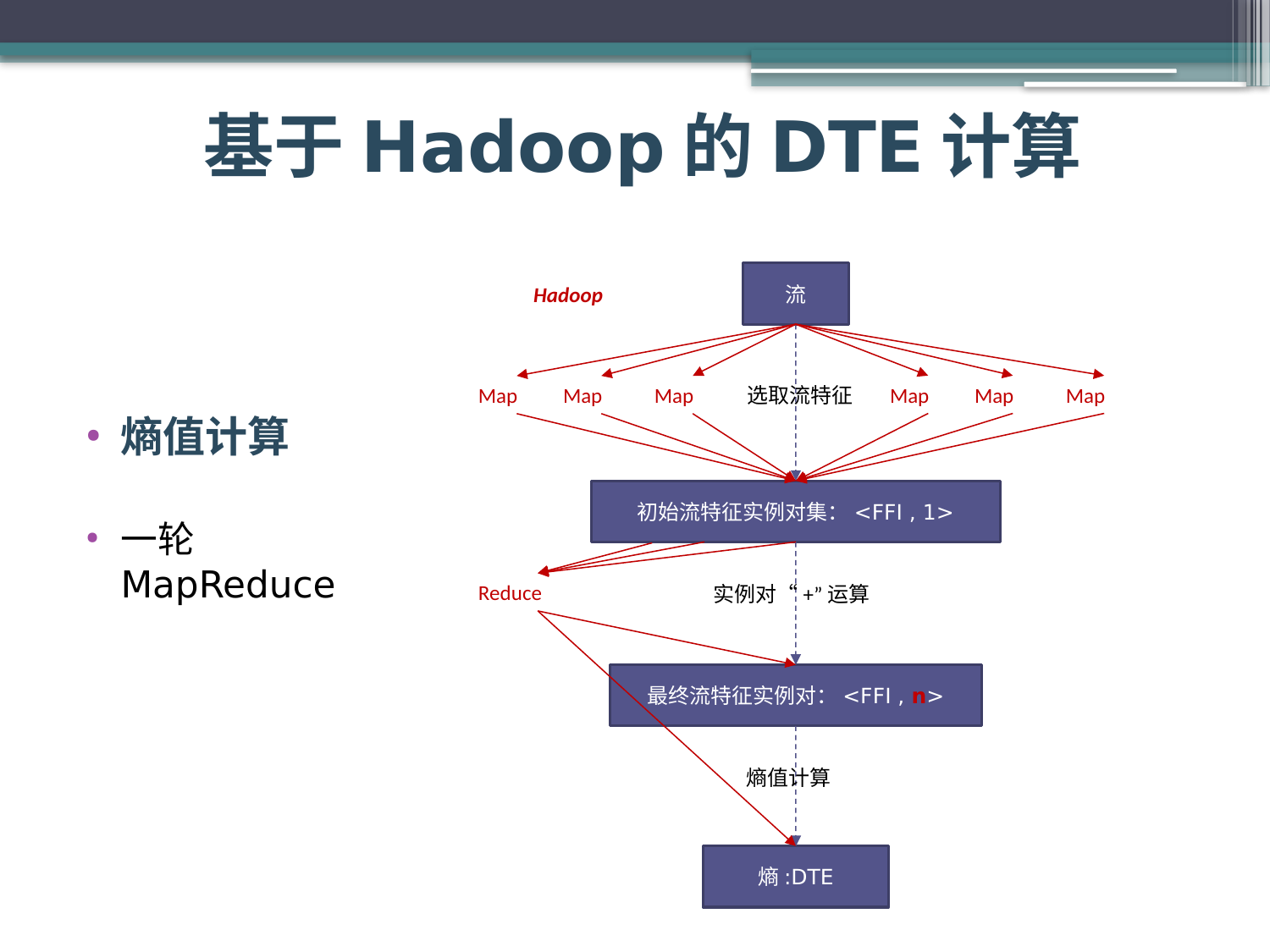

# 基于Hadoop的DTE计算
流
Hadoop
选取流特征
Map
Map
Map
Map
Map
Map
初始流特征实例对集：<FFI , 1>
Reduce
实例对“+”运算
最终流特征实例对：<FFI , n>
熵值计算
熵:DTE
熵值计算

一轮MapReduce